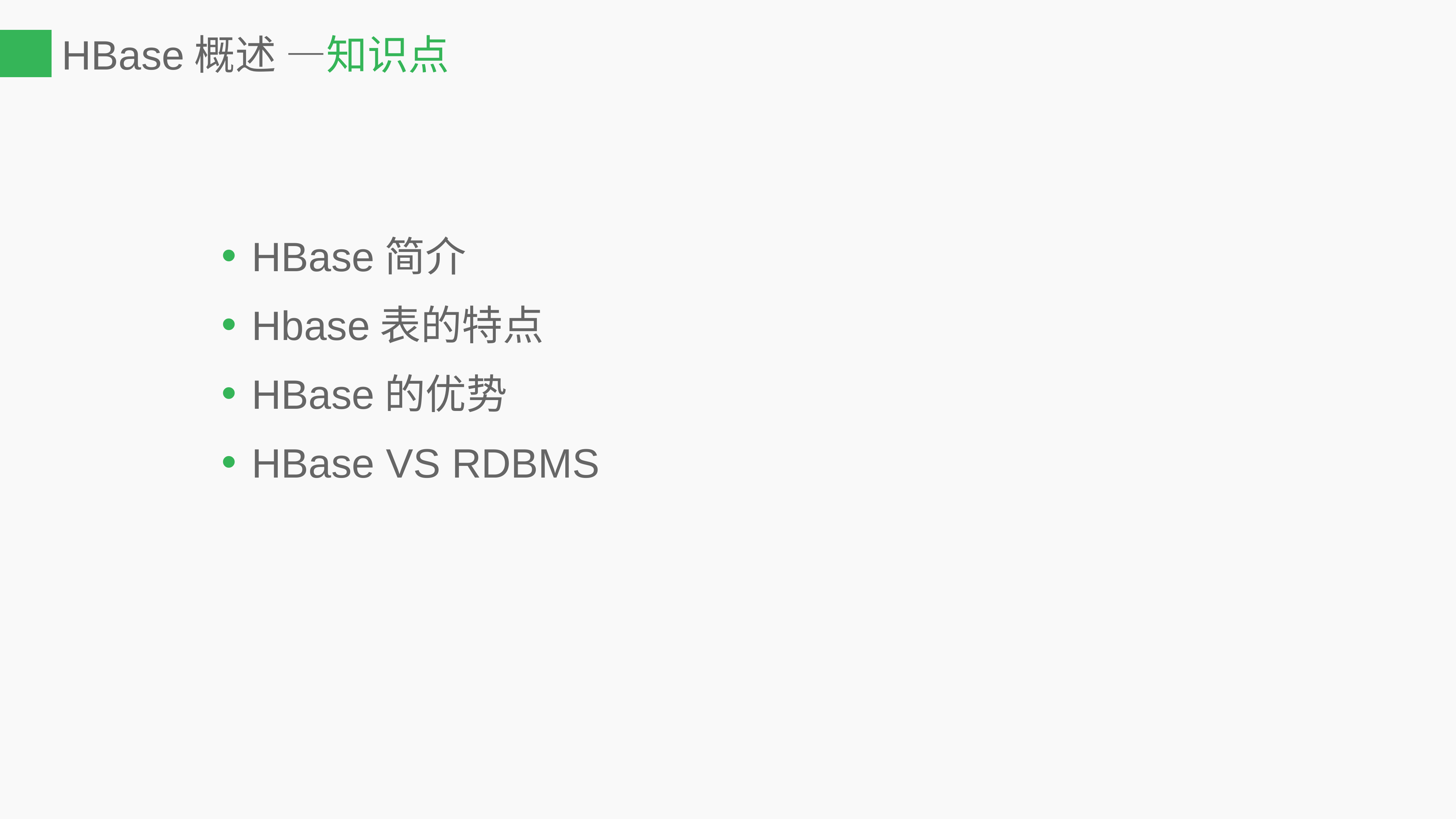

# HBase概述 —知识点
HBase简介
Hbase表的特点
HBase的优势
HBase VS RDBMS